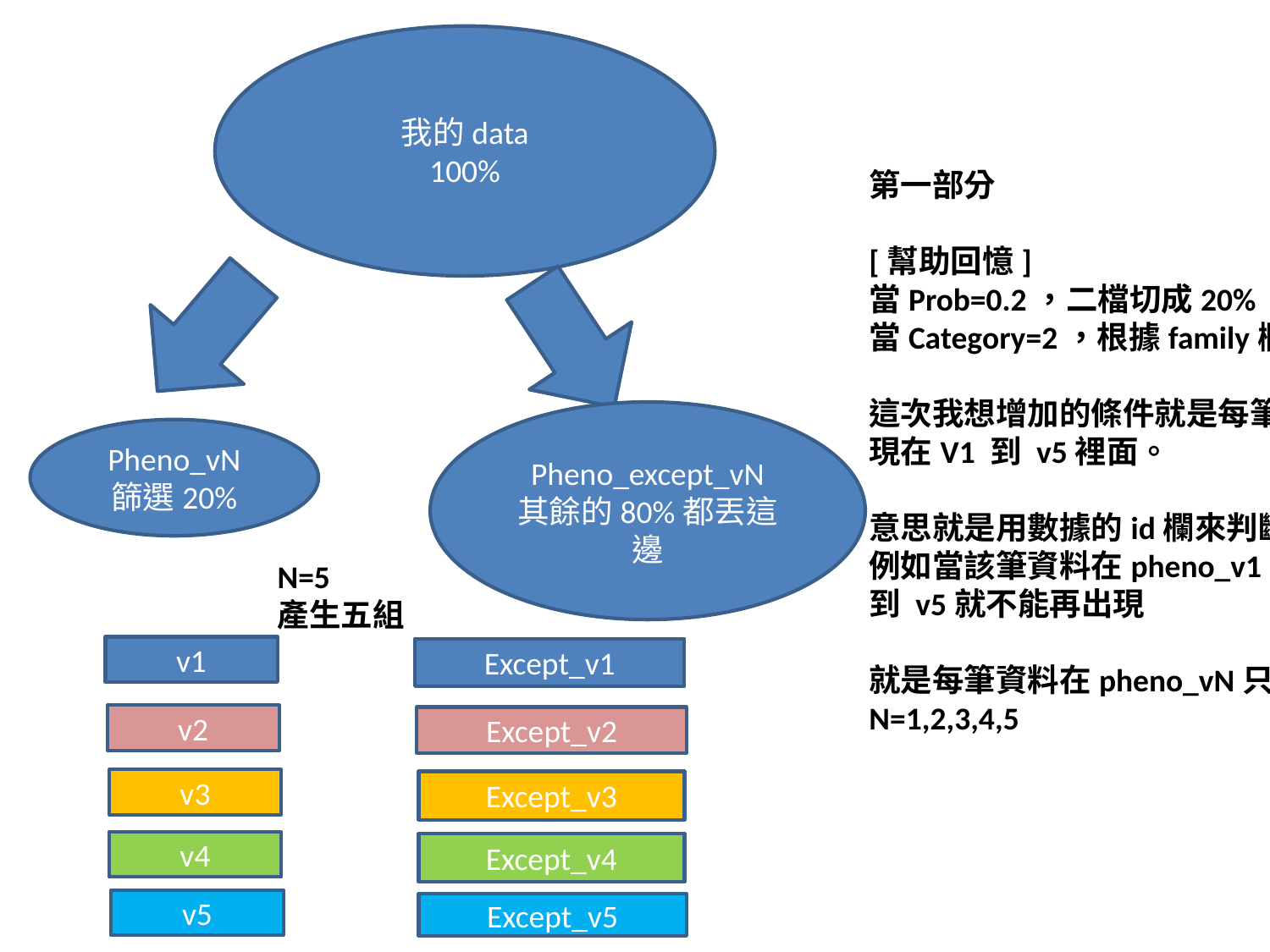

我的data
100%
第一部分

[幫助回憶]
當Prob=0.2，二檔切成20% 與 80%。
當Category=2，根據family欄來做挑選。

這次我想增加的條件就是每筆資料不重複出現在V1 到 v5裡面。

意思就是用數據的id欄來判斷獨特性
例如當該筆資料在pheno_v1出現過後     v2 到 v5就不能再出現

就是每筆資料在pheno_vN只能出現一次 N=1,2,3,4,5

Pheno_except_vN
其餘的80%都丟這邊
Pheno_vN
篩選20%
N=5
產生五組
v1
Except_v1
v2
Except_v2
v3
Except_v3
v4
Except_v4
v5
Except_v5